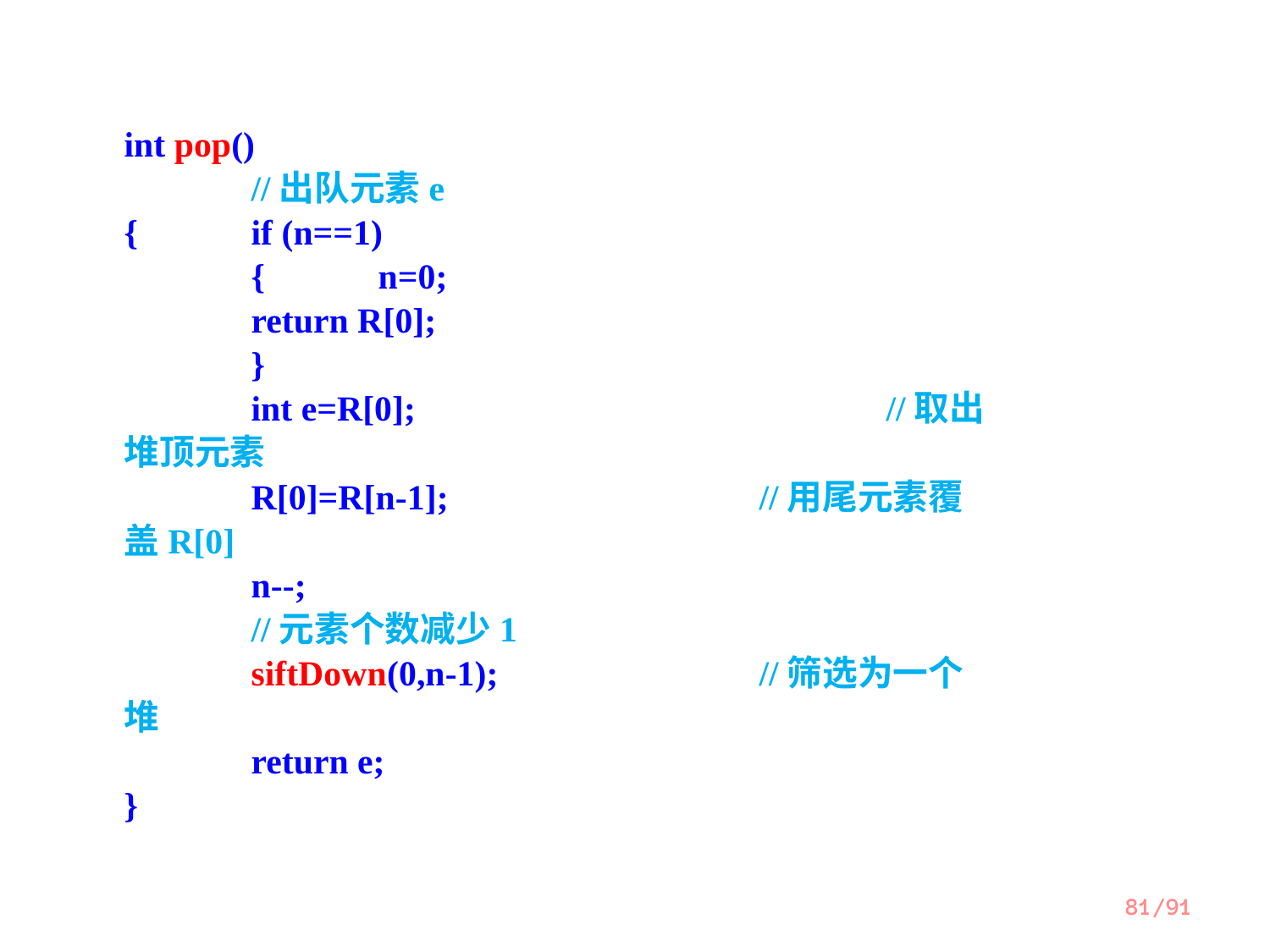

int pop()						//出队元素e
{   	if (n==1)
    	{	n=0;
         	return R[0];
    	}
    	int e=R[0]; 				//取出堆顶元素
    	R[0]=R[n-1]; 			//用尾元素覆盖R[0]
    	n--; 						//元素个数减少1
    	siftDown(0,n-1);			//筛选为一个堆
    	return e;
}
81/91